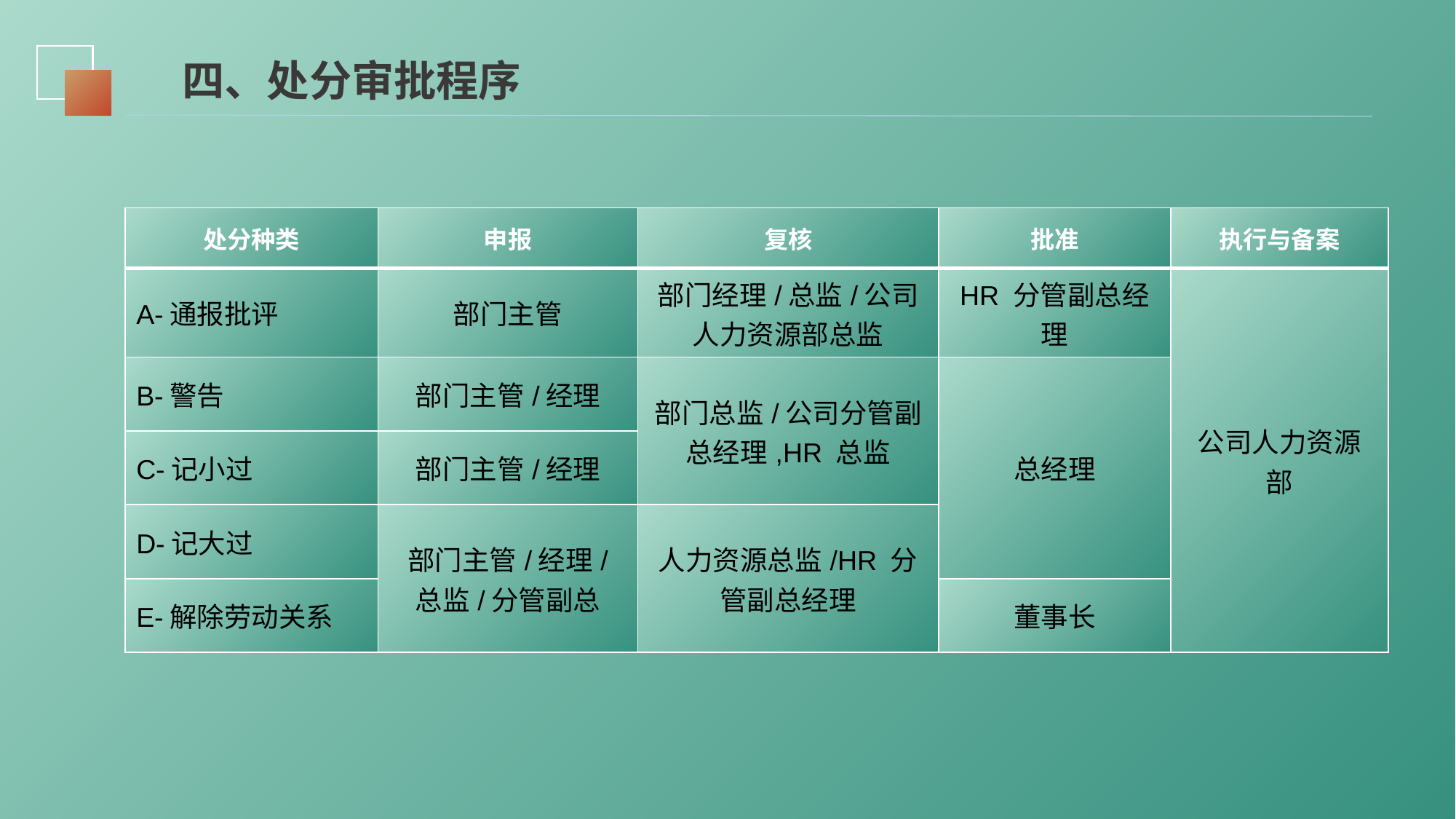

四、处分审批程序
| 处分种类 | 申报 | 复核 | 批准 | 执行与备案 |
| --- | --- | --- | --- | --- |
| A-通报批评 | 部门主管 | 部门经理/总监/公司人力资源部总监 | HR 分管副总经理 | 公司人力资源 部 |
| B-警告 | 部门主管/经理 | 部门总监/公司分管副总经理,HR 总监 | 总经理 |  |
| C-记小过 | 部门主管/经理 |  |  |  |
| D-记大过 | 部门主管/经理/ 总监/分管副总 | 人力资源总监/HR 分管副总经理 |  |  |
| E-解除劳动关系 |  |  | 董事长 |  |